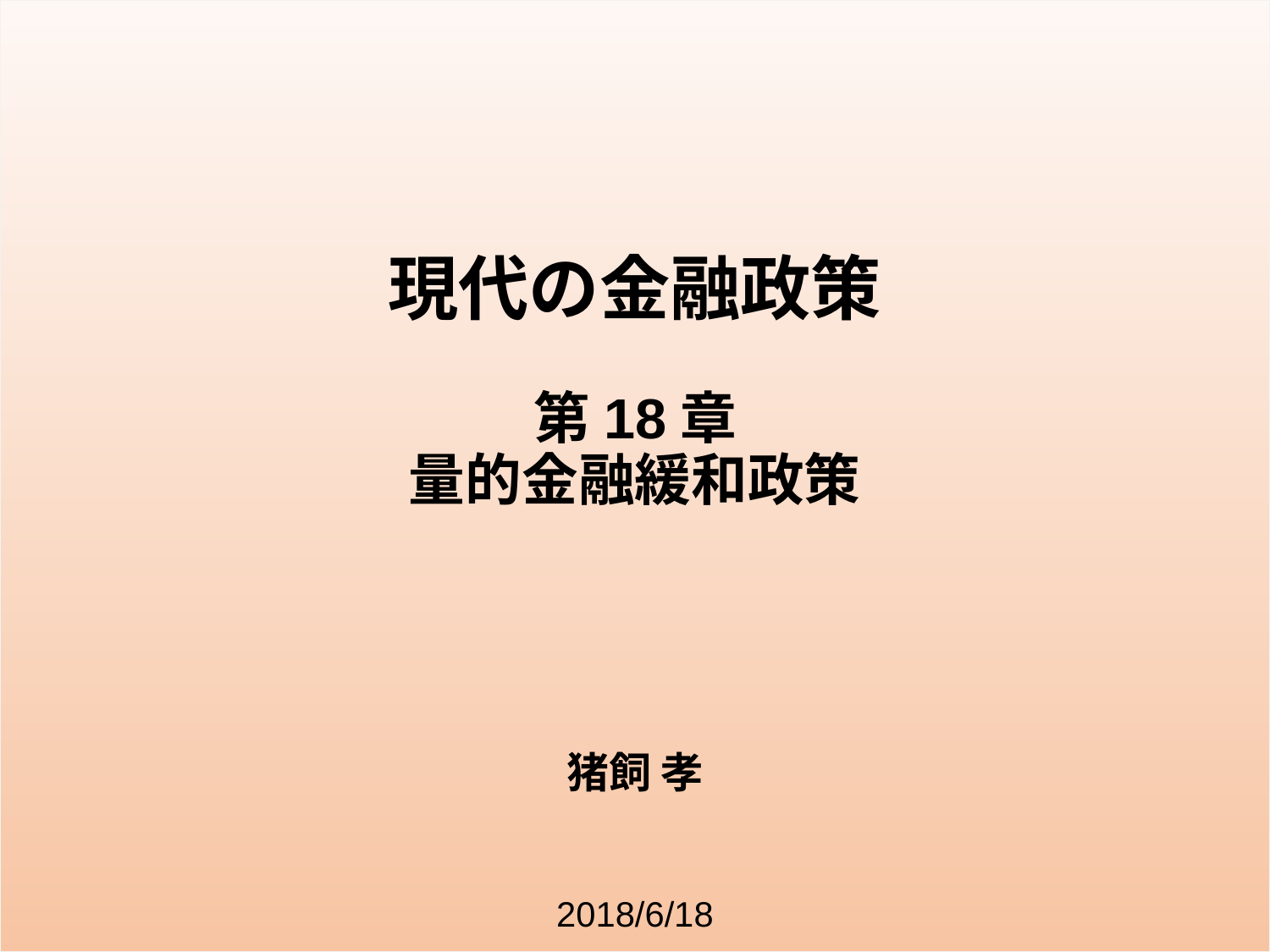

# 現代の金融政策 第18章 量的金融緩和政策

猪飼 孝
2018/6/18